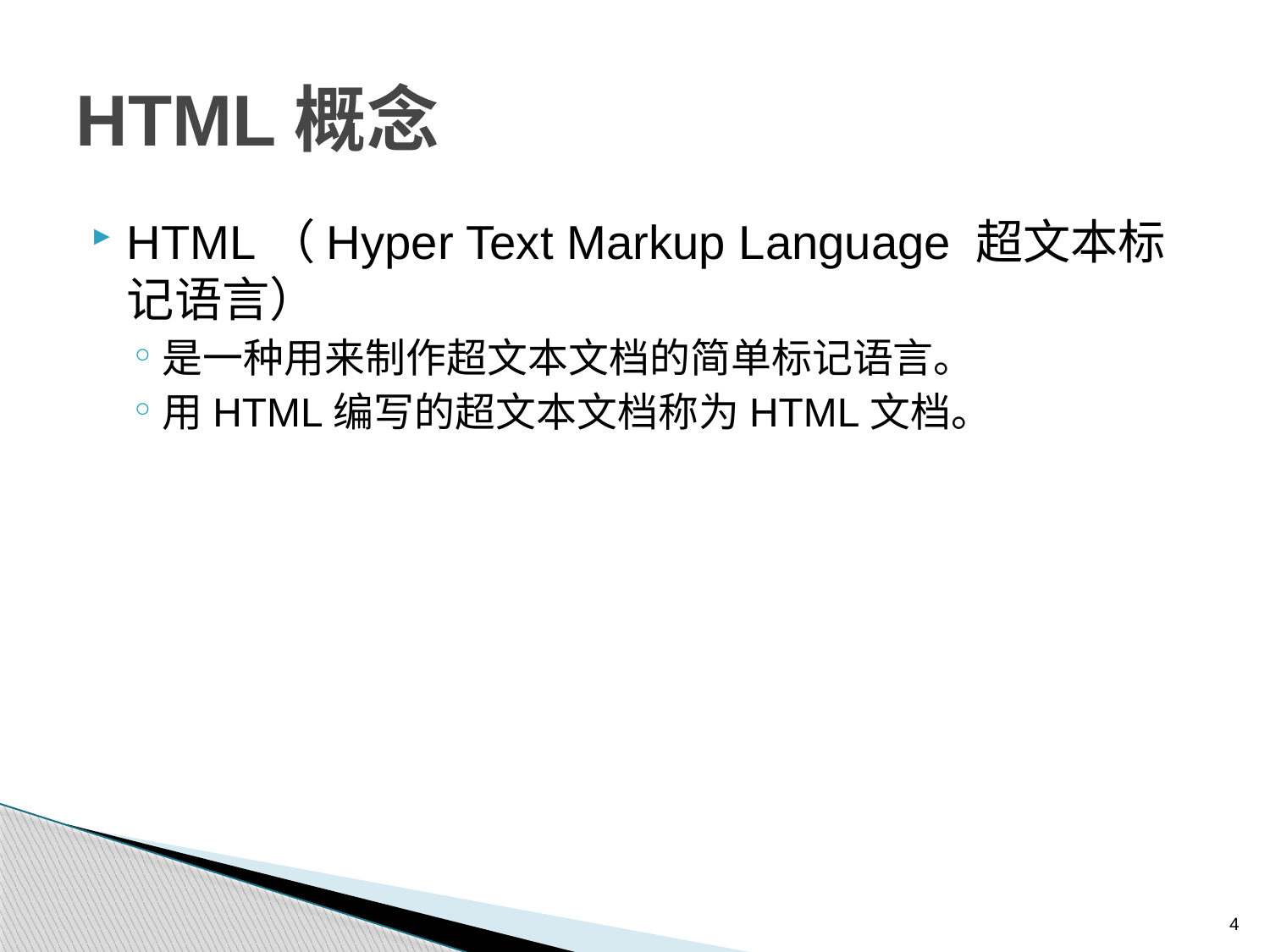

# HTML概念
HTML（Hyper Text Markup Language 超文本标记语言）
是一种用来制作超文本文档的简单标记语言。
用HTML编写的超文本文档称为HTML文档。

4